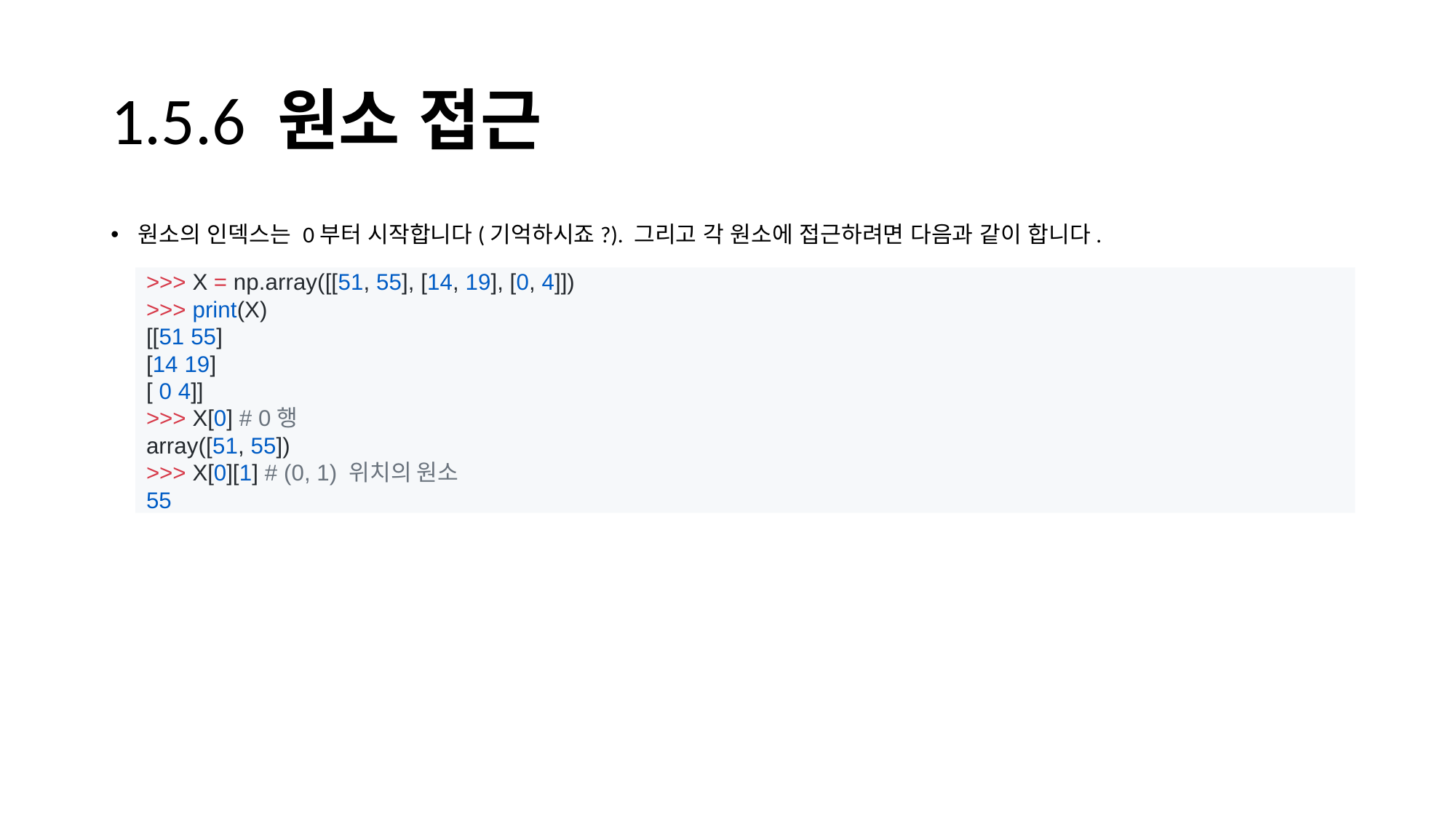

# 1.5.6 원소 접근
원소의 인덱스는 0부터 시작합니다(기억하시죠?). 그리고 각 원소에 접근하려면 다음과 같이 합니다.
>>> X = np.array([[51, 55], [14, 19], [0, 4]])
>>> print(X)
[[51 55]
[14 19]
[ 0 4]]
>>> X[0] # 0행
array([51, 55])
>>> X[0][1] # (0, 1) 위치의 원소
55